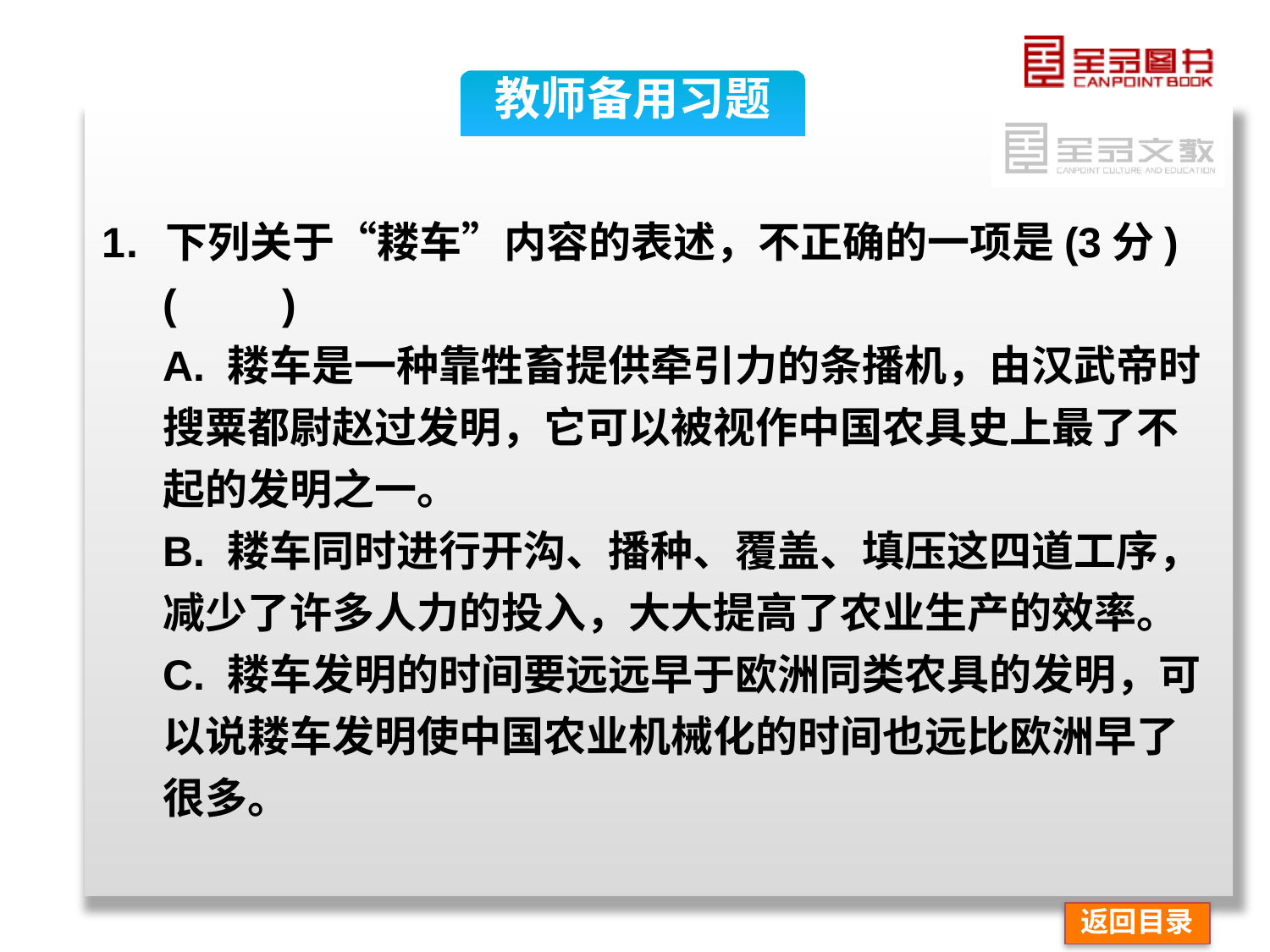

教师备用习题
下列关于“耧车”内容的表述，不正确的一项是(3分)
(　　)
A. 耧车是一种靠牲畜提供牵引力的条播机，由汉武帝时搜粟都尉赵过发明，它可以被视作中国农具史上最了不起的发明之一。
B. 耧车同时进行开沟、播种、覆盖、填压这四道工序，减少了许多人力的投入，大大提高了农业生产的效率。
C. 耧车发明的时间要远远早于欧洲同类农具的发明，可以说耧车发明使中国农业机械化的时间也远比欧洲早了很多。
返回目录